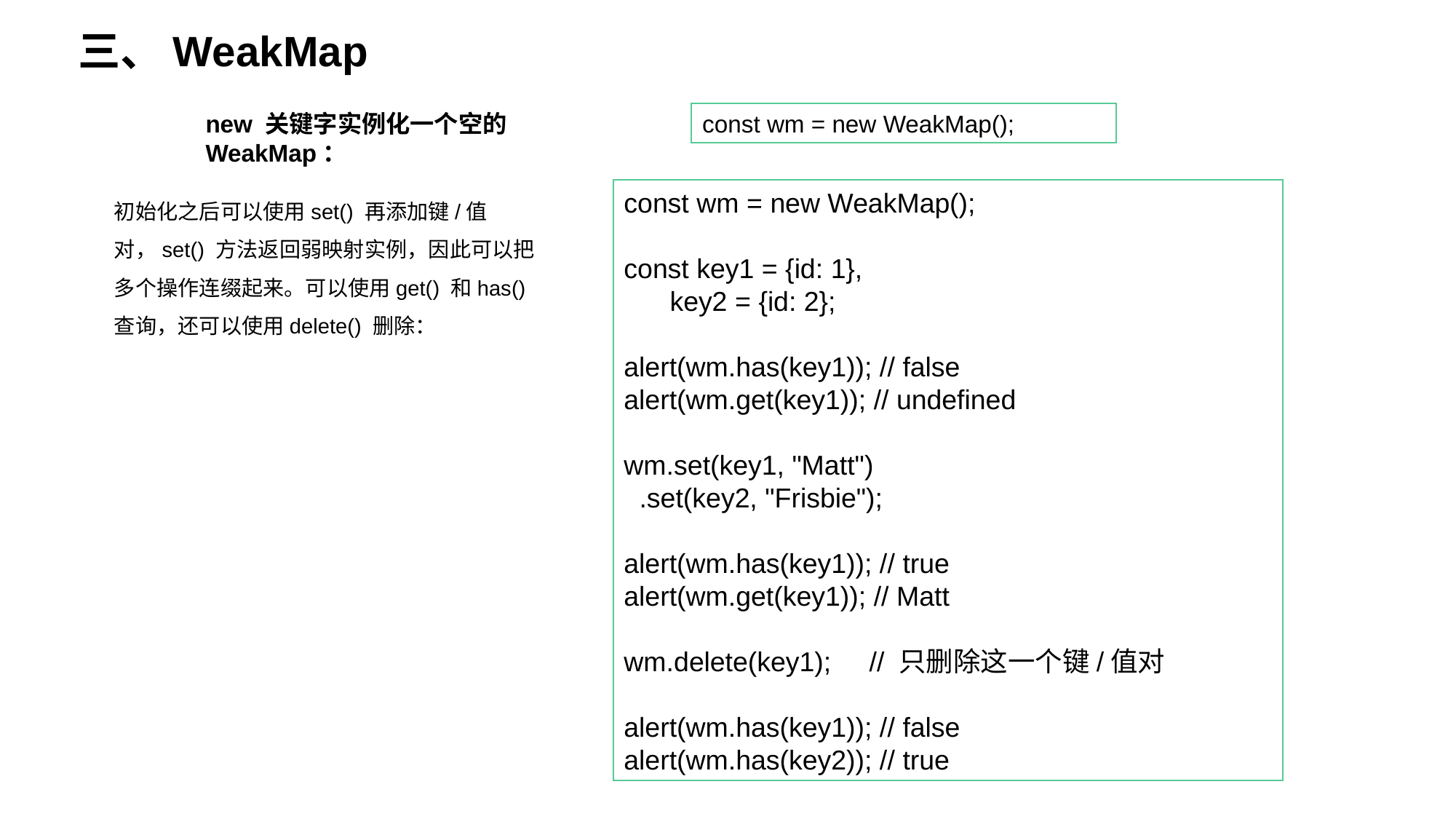

三、WeakMap
new 关键字实例化一个空的WeakMap：
const wm = new WeakMap();
初始化之后可以使用set() 再添加键/值对，set() 方法返回弱映射实例，因此可以把多个操作连缀起来。可以使用get() 和has() 查询，还可以使用delete() 删除：
const wm = new WeakMap();

const key1 = {id: 1},
      key2 = {id: 2};

alert(wm.has(key1)); // false
alert(wm.get(key1)); // undefined

wm.set(key1, "Matt")
  .set(key2, "Frisbie");

alert(wm.has(key1)); // true
alert(wm.get(key1)); // Matt

wm.delete(key1);     // 只删除这一个键/值对

alert(wm.has(key1)); // false
alert(wm.has(key2)); // true